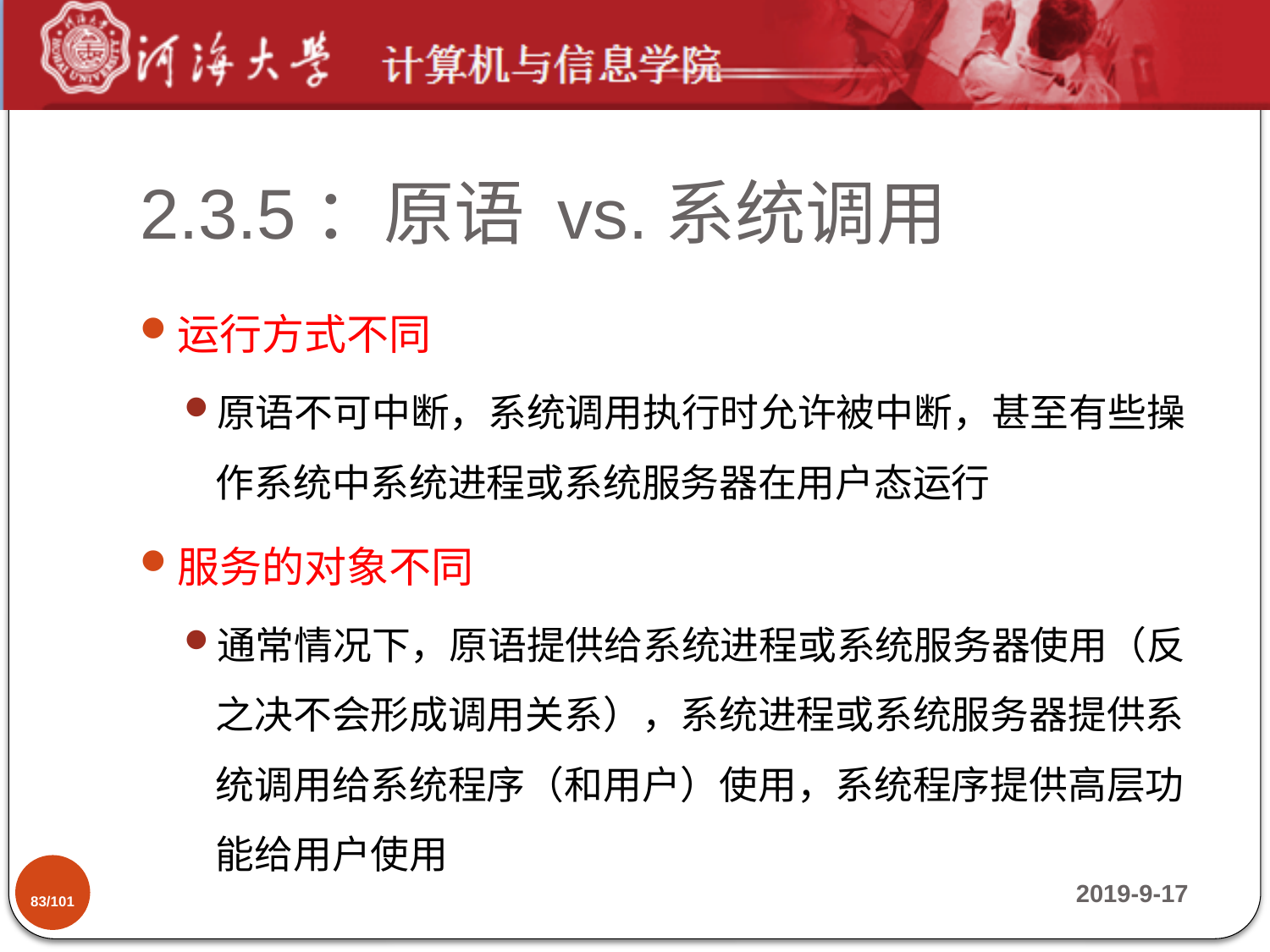

# 2.3.5：原语 vs.系统调用
运行方式不同
原语不可中断，系统调用执行时允许被中断，甚至有些操作系统中系统进程或系统服务器在用户态运行
服务的对象不同
通常情况下，原语提供给系统进程或系统服务器使用（反之决不会形成调用关系），系统进程或系统服务器提供系统调用给系统程序（和用户）使用，系统程序提供高层功能给用户使用

83/101
2019-9-17